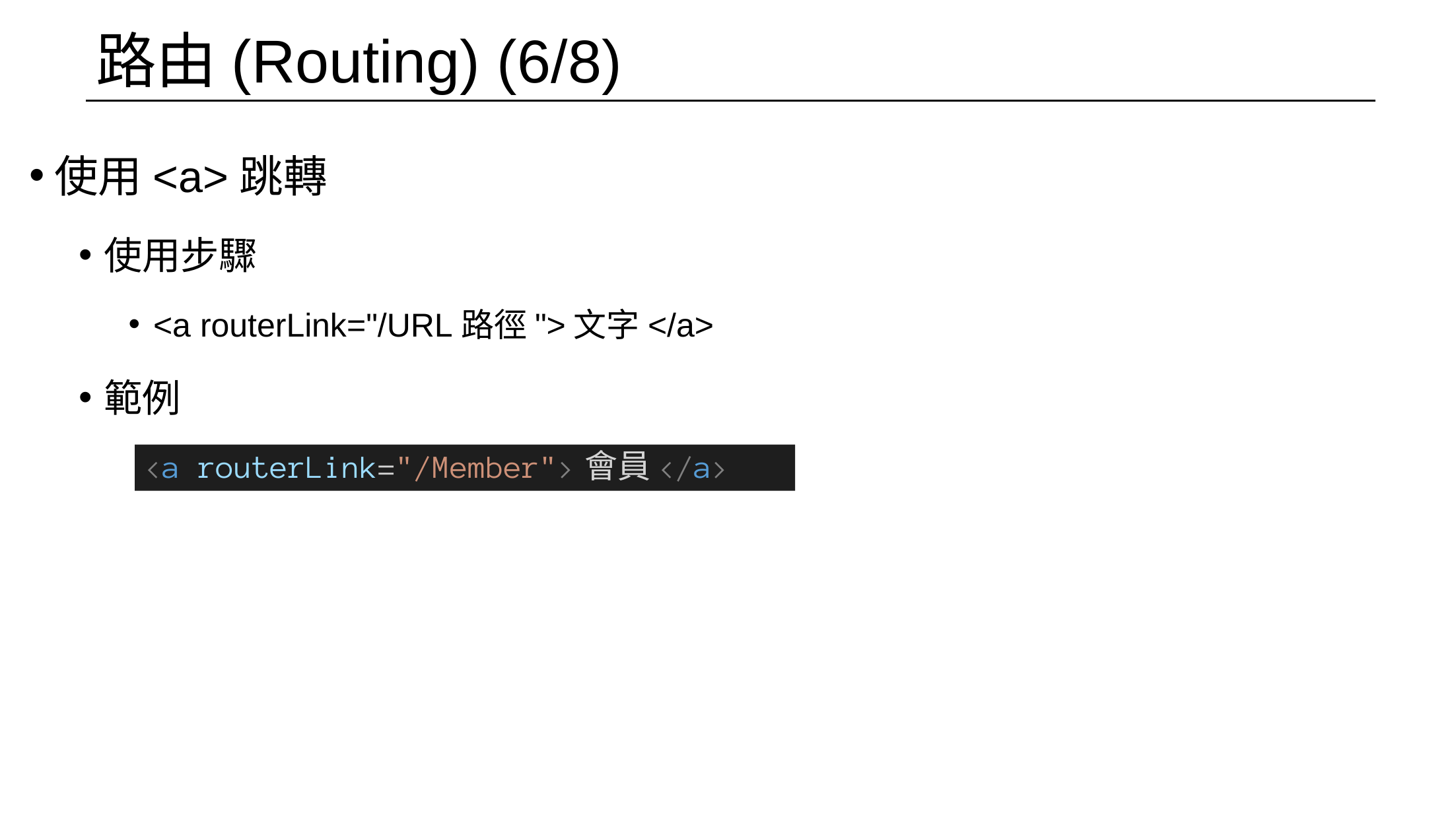

# 路由(Routing) (6/8)
使用<a>跳轉
使用步驟
<a routerLink="/URL路徑">文字</a>
範例
<a routerLink="/Member">會員</a>